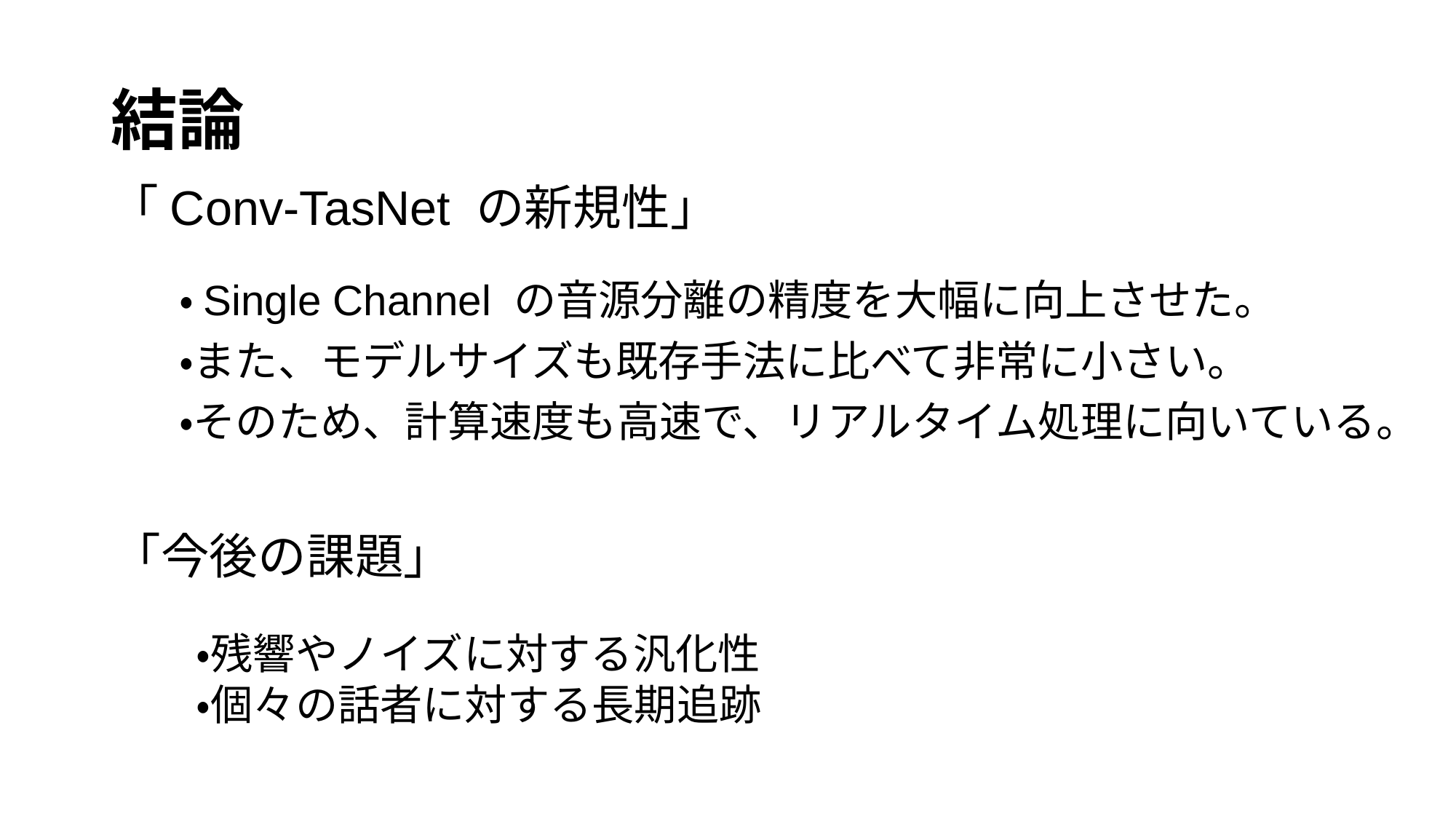

# 結論
「Conv-TasNet の新規性」
・Single Channel の音源分離の精度を大幅に向上させた。
・また、モデルサイズも既存手法に比べて非常に小さい。
・そのため、計算速度も高速で、リアルタイム処理に向いている。

「今後の課題」
・残響やノイズに対する汎化性
・個々の話者に対する長期追跡